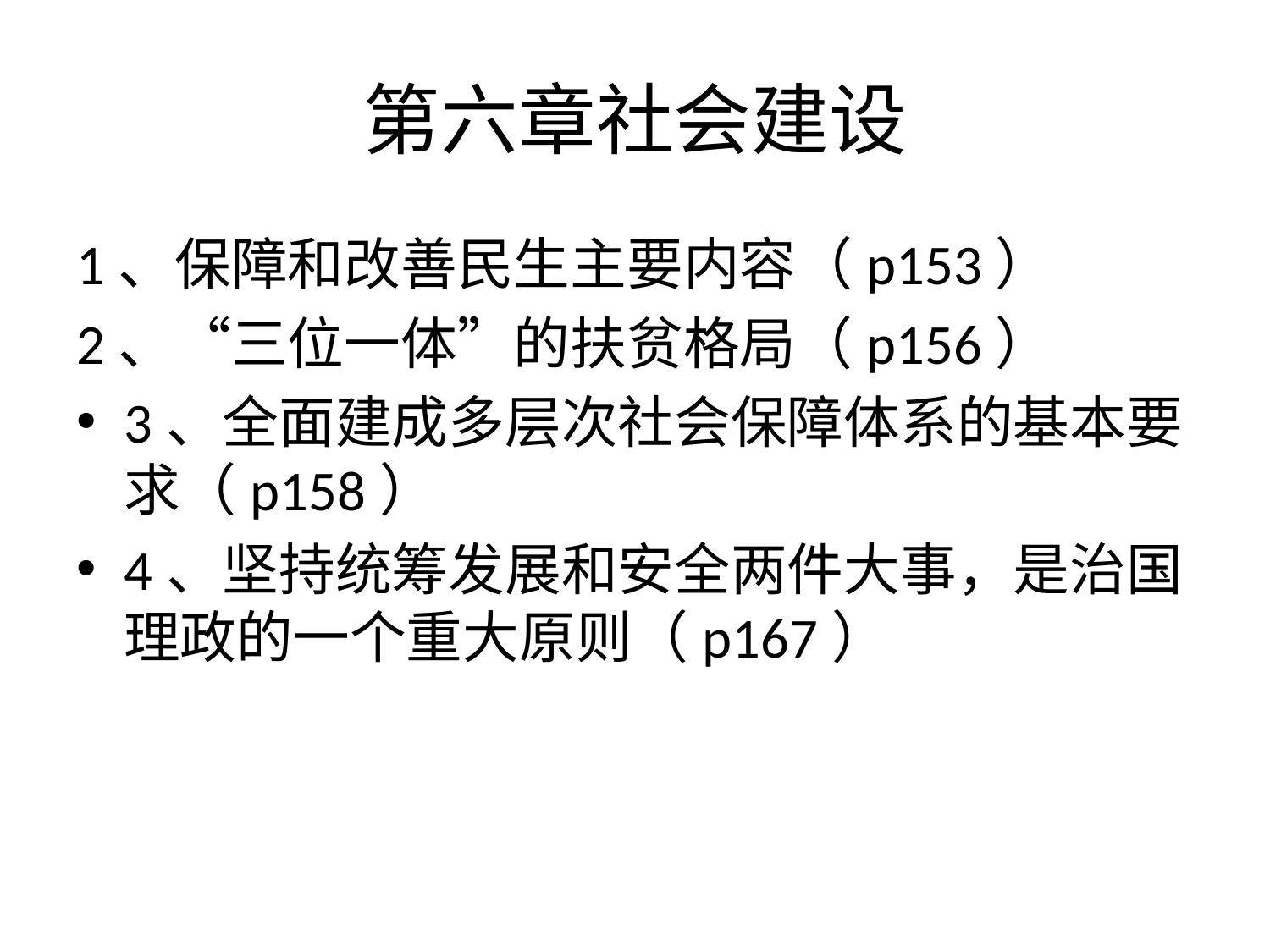

# 第六章社会建设
1、保障和改善民生主要内容（p153）
2、“三位一体”的扶贫格局（p156）
3、全面建成多层次社会保障体系的基本要求（p158）
4、坚持统筹发展和安全两件大事，是治国理政的一个重大原则（p167）